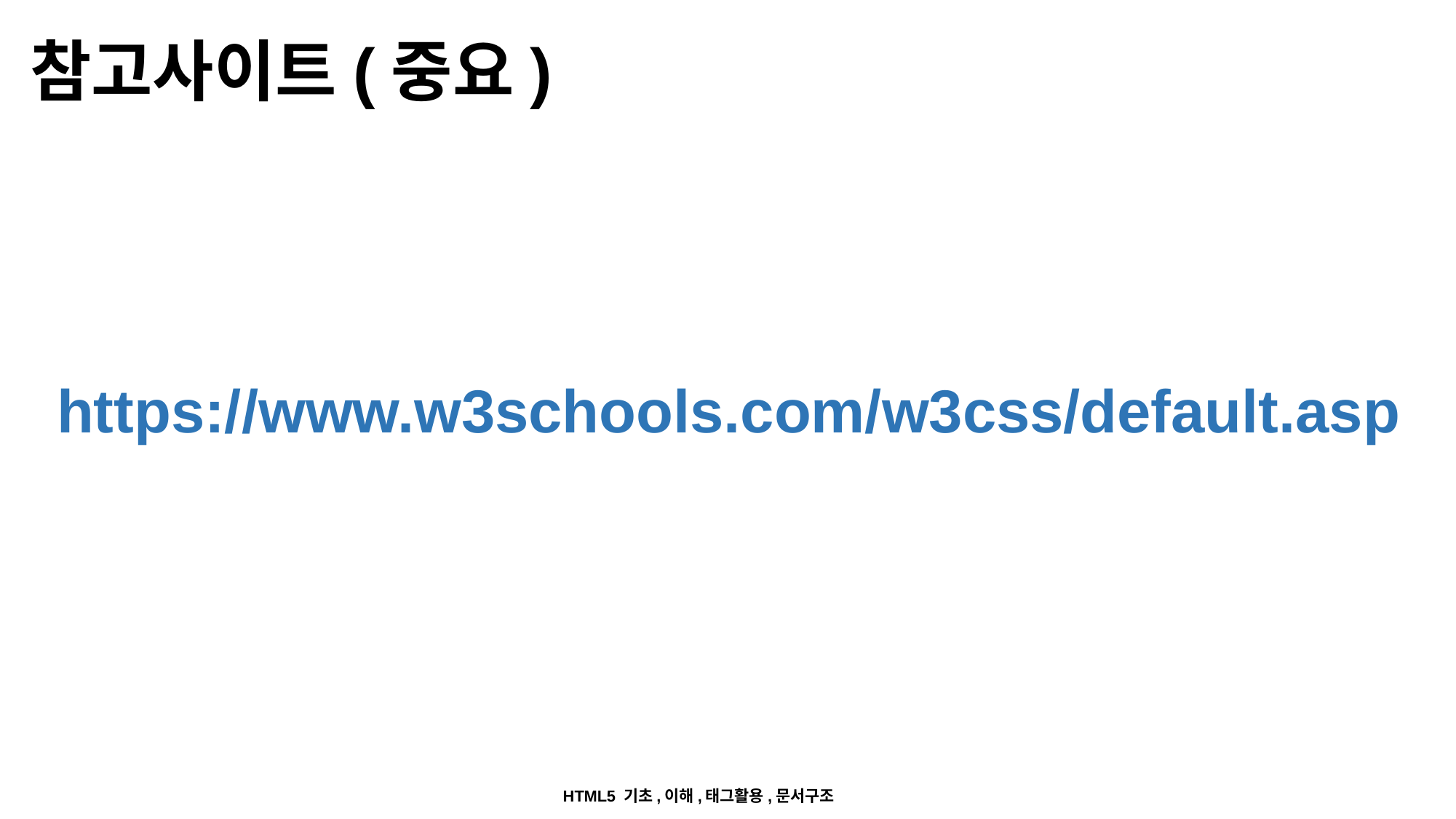

# 참고사이트(중요)
https://www.w3schools.com/w3css/default.asp
HTML5 & CSS3
HTML5 기초,이해,태그활용,문서구조
14